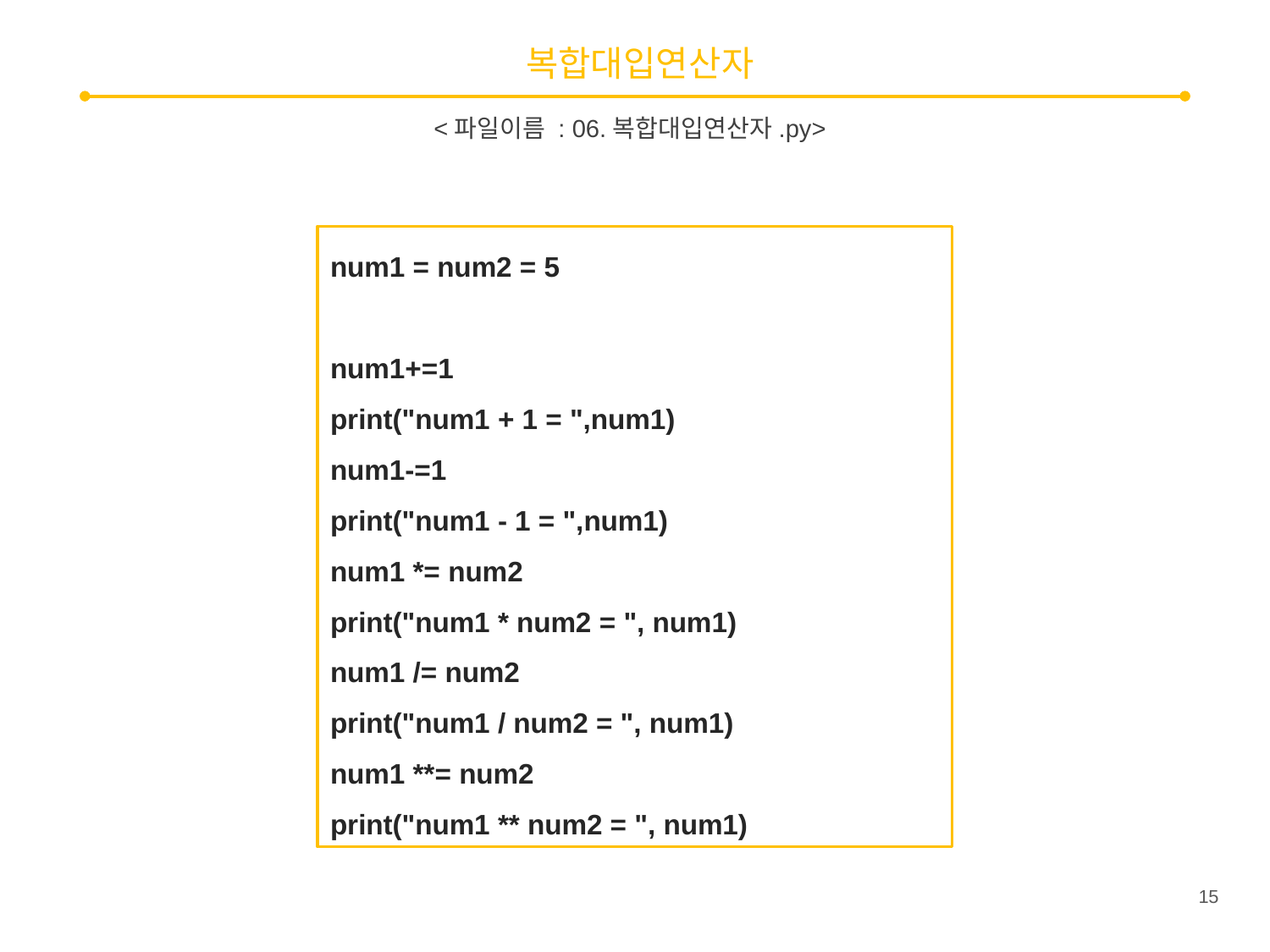

# 복합대입연산자
<파일이름 : 06.복합대입연산자.py>
num1 = num2 = 5

num1+=1
print("num1 + 1 = ",num1)
num1-=1
print("num1 - 1 = ",num1)
num1 *= num2
print("num1 * num2 = ", num1)
num1 /= num2
print("num1 / num2 = ", num1)
num1 **= num2
print("num1 ** num2 = ", num1)